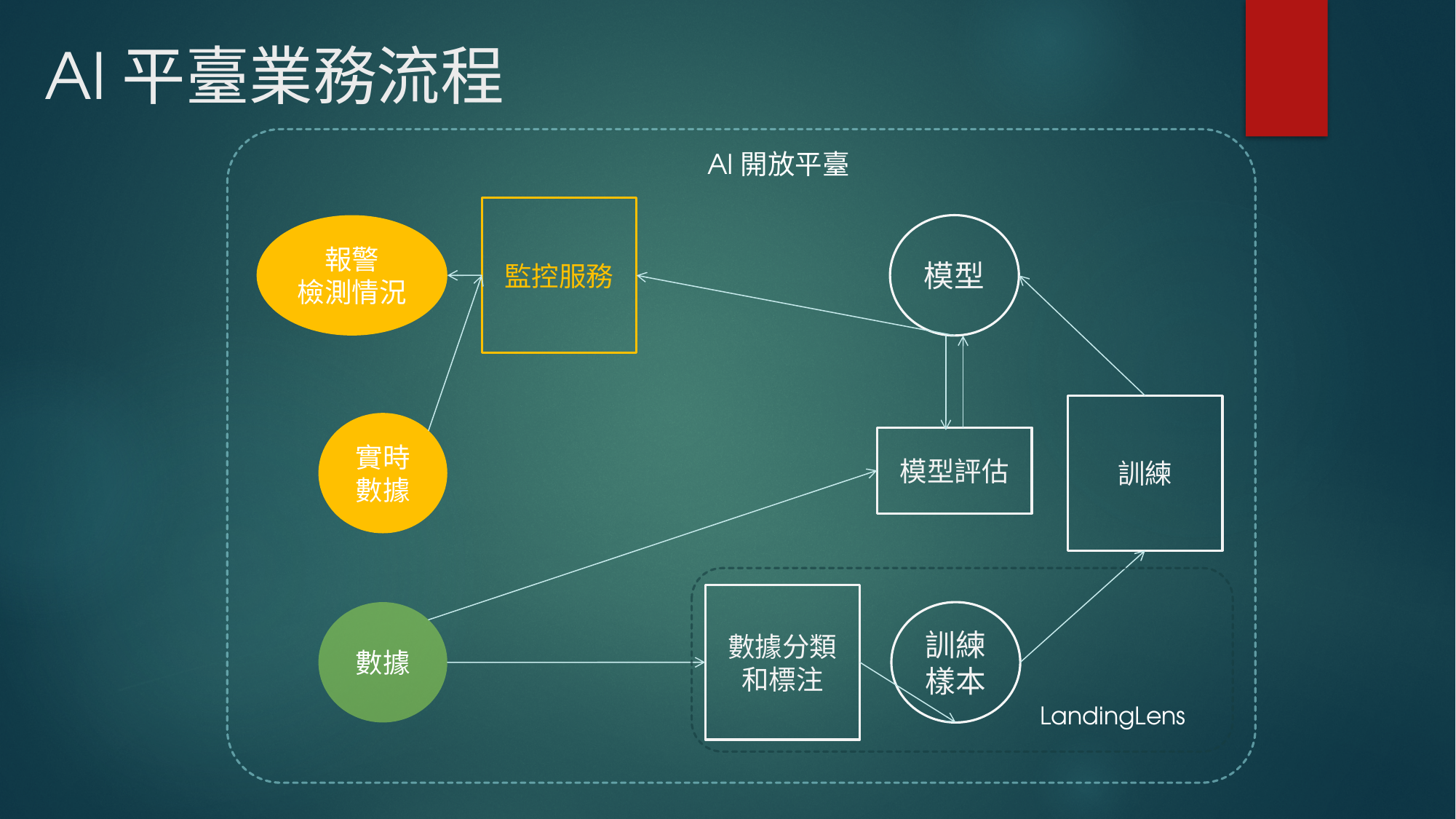

AI平臺業務流程

AI開放平臺
監控服務
報警
檢測情況
模型
訓練
實時數據
模型評估

數據分類和標注
數據
訓練樣本
LandingLens